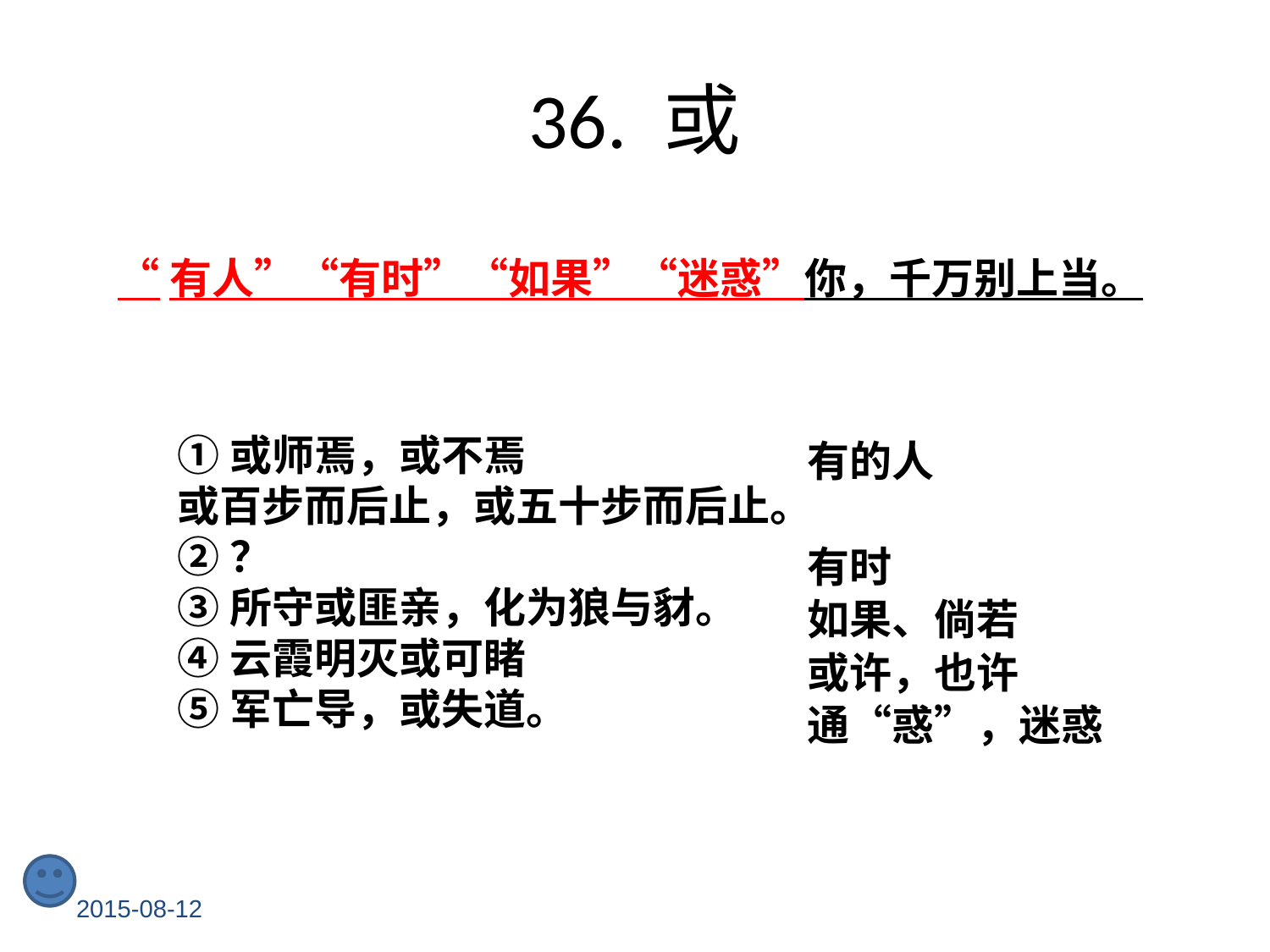

# 36. 或
“有人”“有时”“如果”“迷惑”你，千万别上当。
①或师焉，或不焉
或百步而后止，或五十步而后止。
②？
③所守或匪亲，化为狼与豺。
④云霞明灭或可睹
⑤军亡导，或失道。
有的人

有时
如果、倘若
或许，也许
通“惑”，迷惑

2015-08-12